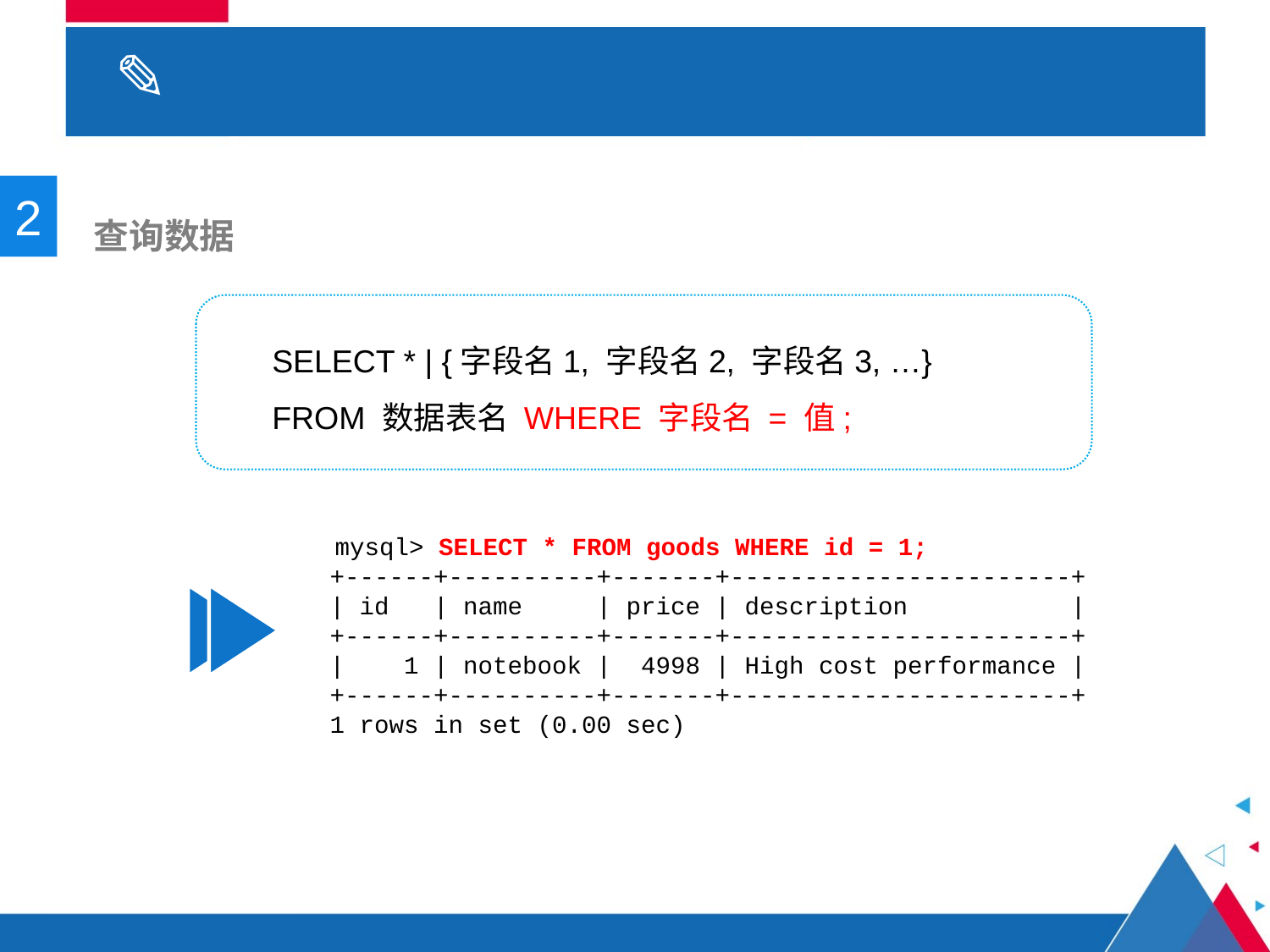

# 2.3 数据操作

2
  查询数据

SELECT * | {字段名1, 字段名2, 字段名3, …}
FROM 数据表名 WHERE 字段名 = 值;
mysql> SELECT * FROM goods WHERE id = 1;
+------+----------+-------+-----------------------+
| id   | name     | price | description           |
+------+----------+-------+-----------------------+
|    1 | notebook |  4998 | High cost performance |
+------+----------+-------+-----------------------+
1 rows in set (0.00 sec)